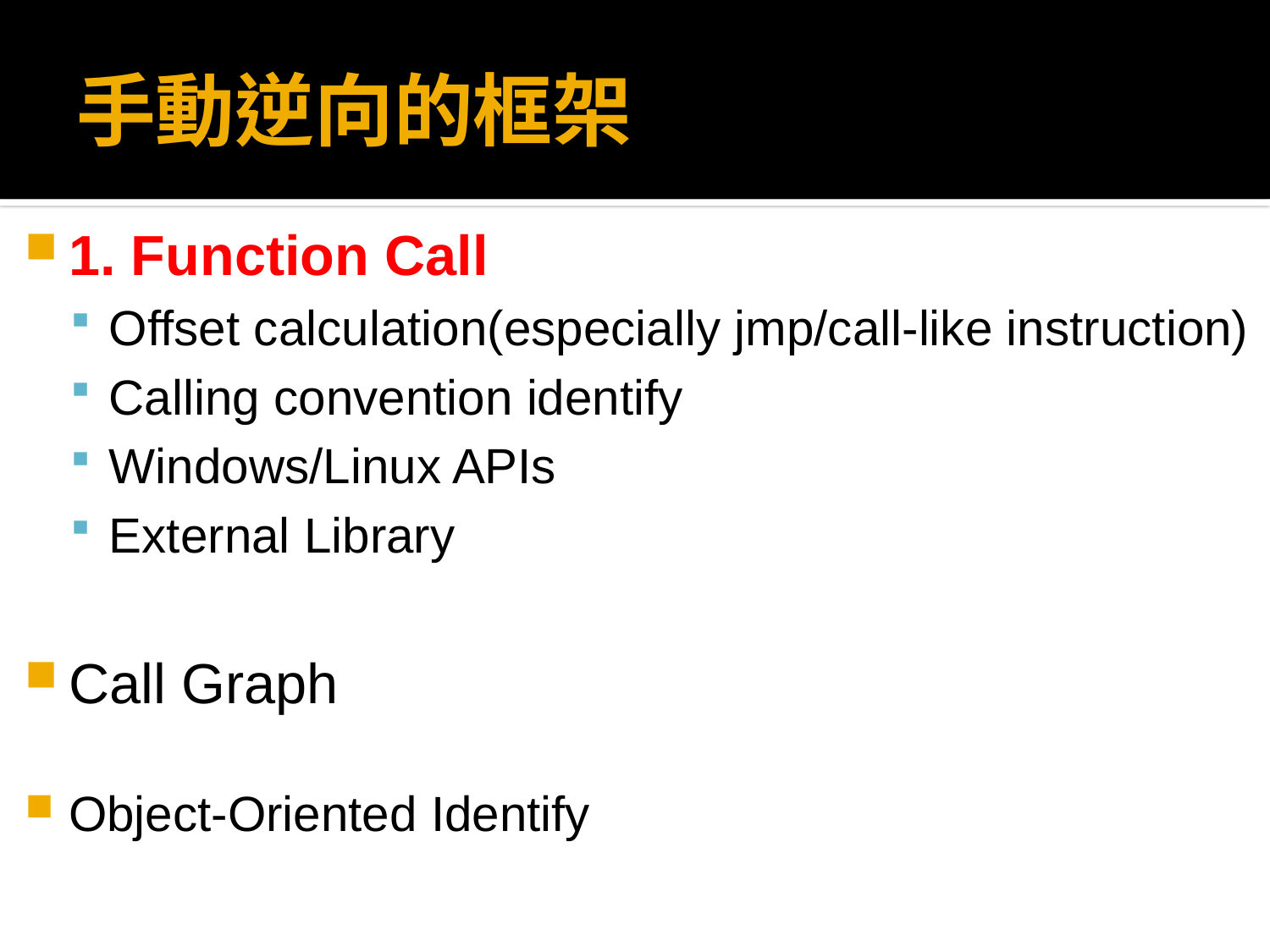

# 手動逆向的框架
1. Function Call
Offset calculation(especially jmp/call-like instruction)
Calling convention identify
Windows/Linux APIs
External Library

Call Graph

Object-Oriented Identify